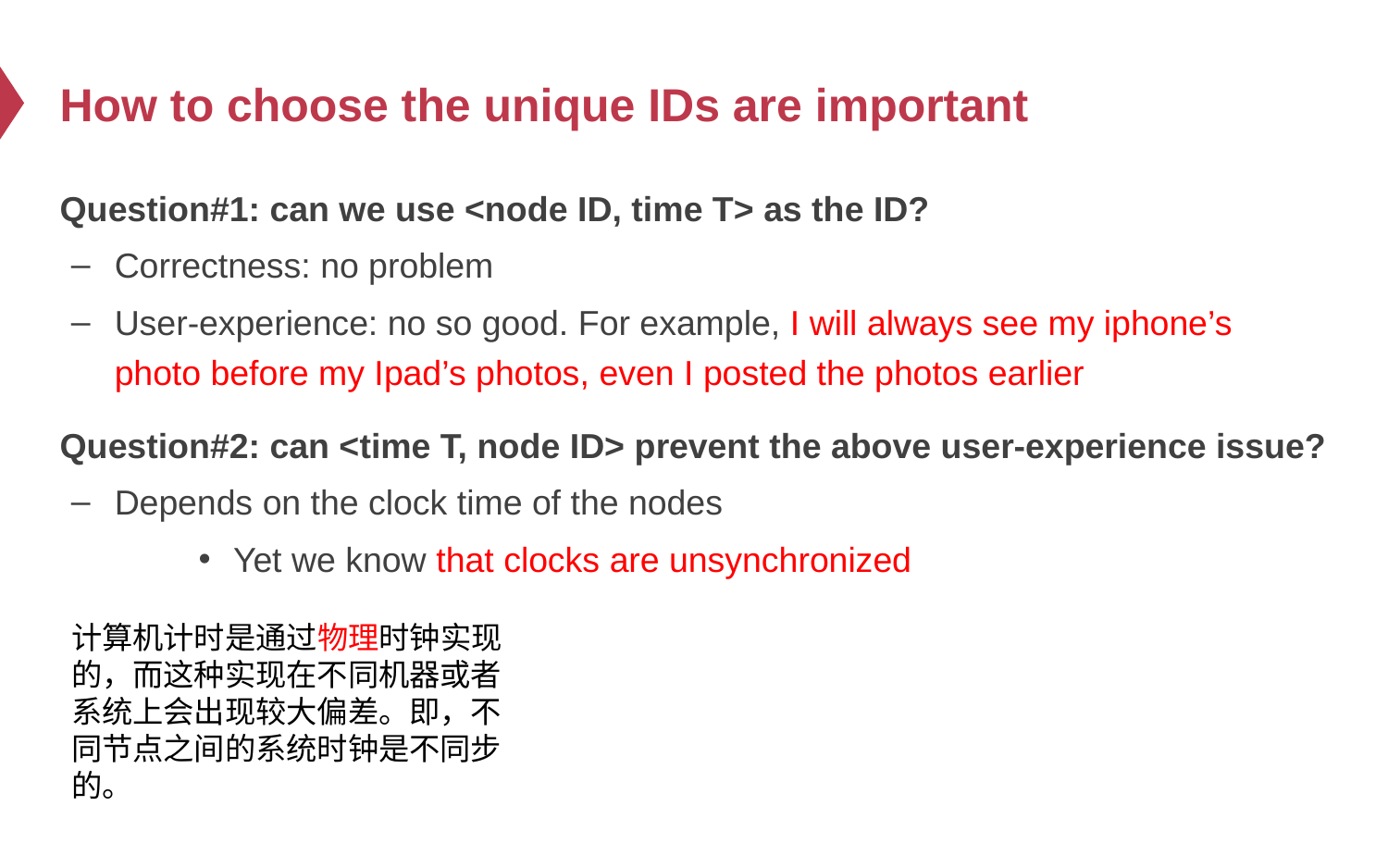

# How to choose the unique IDs are important
Question#1: can we use <node ID, time T> as the ID?
Correctness: no problem
User-experience: no so good. For example, I will always see my iphone’s photo before my Ipad’s photos, even I posted the photos earlier
Question#2: can <time T, node ID> prevent the above user-experience issue?
Depends on the clock time of the nodes
Yet we know that clocks are unsynchronized
计算机计时是通过物理时钟实现的，而这种实现在不同机器或者系统上会出现较大偏差。即，不同节点之间的系统时钟是不同步的。
47